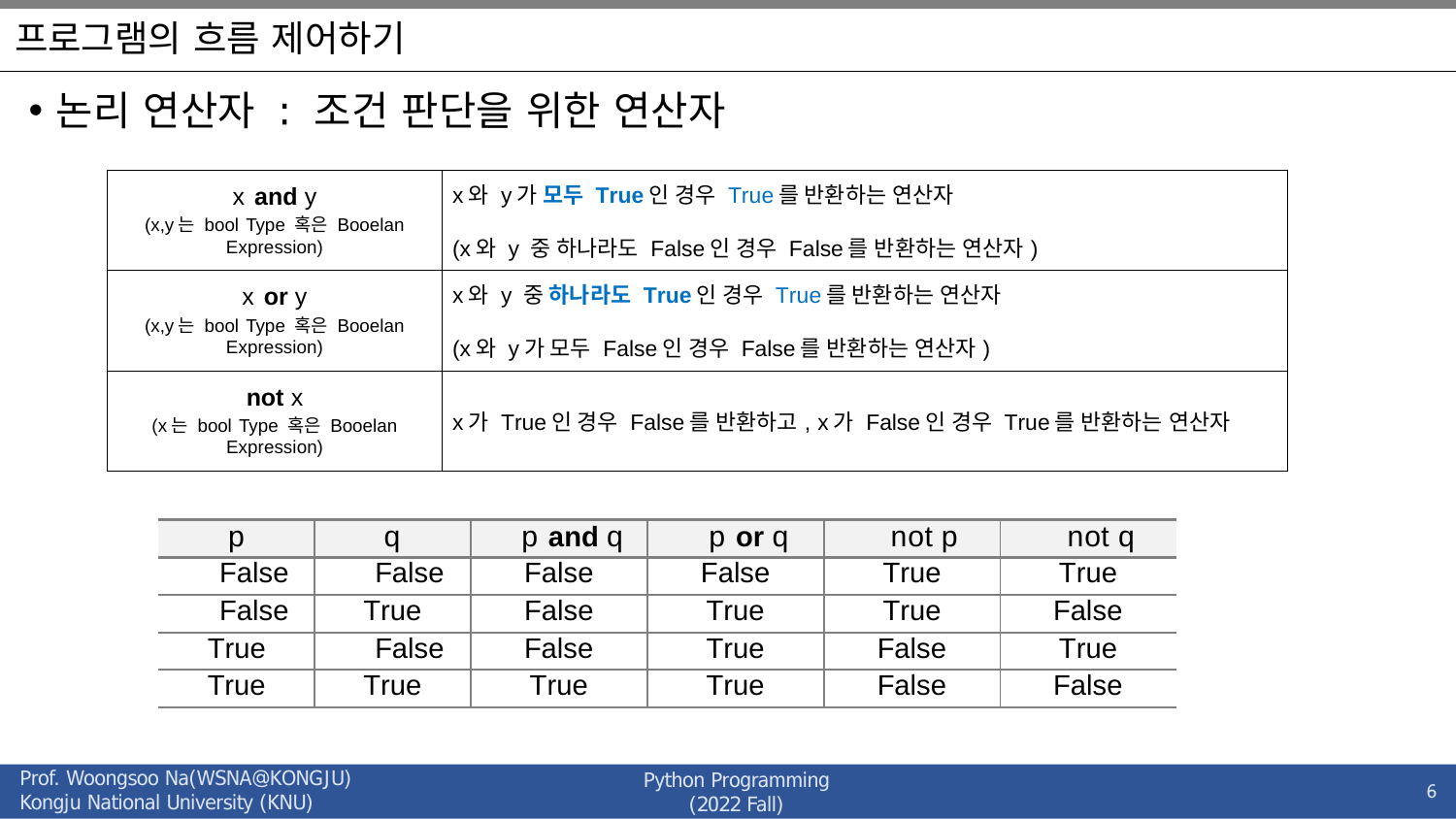

# 프로그램의 흐름 제어하기
논리 연산자 : 조건 판단을 위한 연산자
| x and y (x,y는 bool Type 혹은 Booelan Expression) | x와 y가 모두 True인 경우 True를 반환하는 연산자 (x와 y 중 하나라도 False인 경우 False를 반환하는 연산자) |
| --- | --- |
| x or y (x,y는 bool Type 혹은 Booelan Expression) | x와 y 중 하나라도 True인 경우 True를 반환하는 연산자 (x와 y가 모두 False인 경우 False를 반환하는 연산자) |
| not x (x는 bool Type 혹은 Booelan Expression) | x가 True인 경우 False를 반환하고, x가 False인 경우 True를 반환하는 연산자 |
| p | q | p and q | p or q | not p | not q |
| --- | --- | --- | --- | --- | --- |
| False | False | False | False | True | True |
| False | True | False | True | True | False |
| True | False | False | True | False | True |
| True | True | True | True | False | False |
6